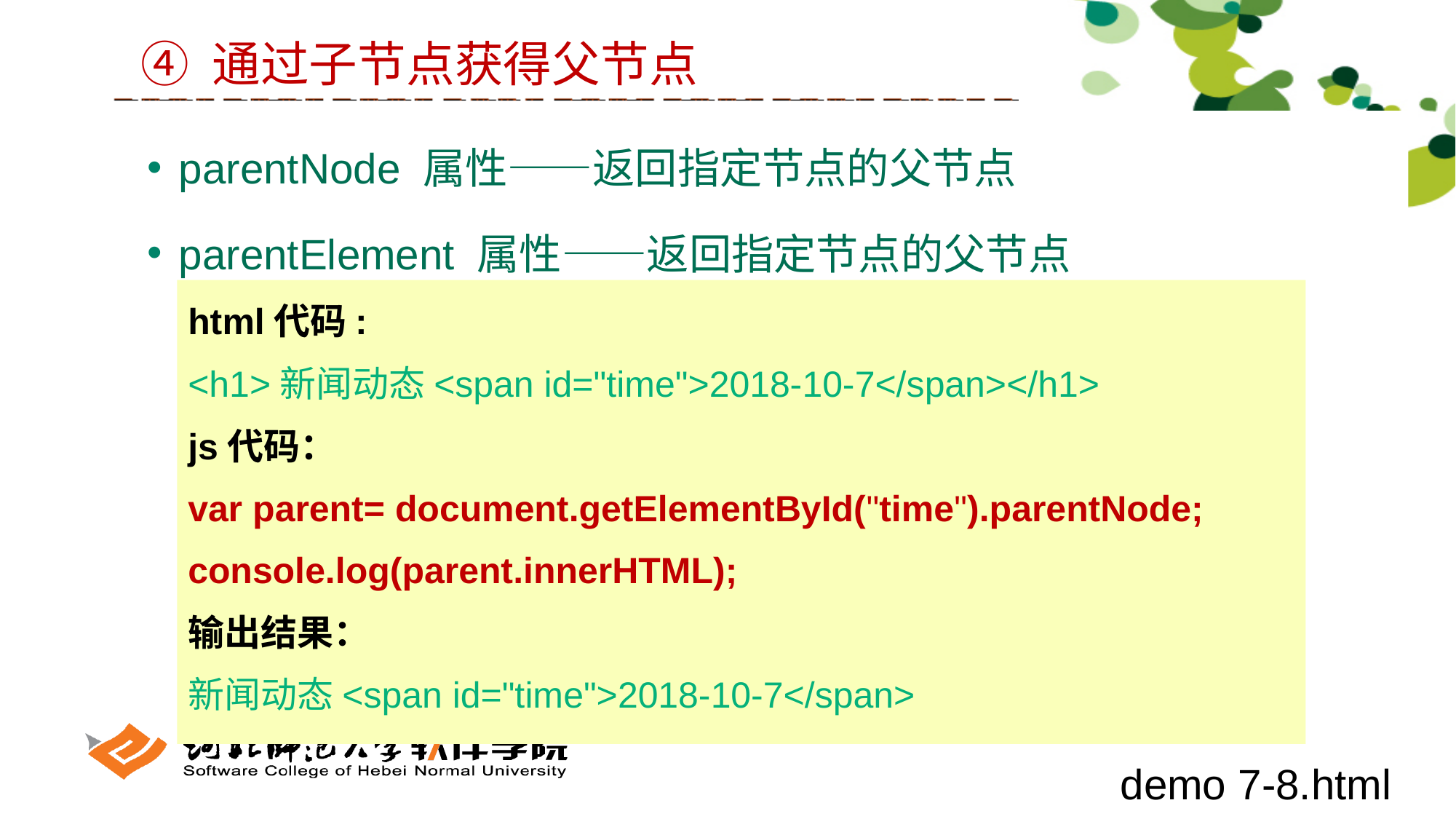

④ 通过子节点获得父节点
 parentNode 属性——返回指定节点的父节点
 parentElement 属性——返回指定节点的父节点

html代码:
<h1>新闻动态<span id="time">2018-10-7</span></h1>
js代码：
var parent= document.getElementById("time").parentNode;
console.log(parent.innerHTML);
输出结果：
新闻动态<span id="time">2018-10-7</span>
demo 7-8.html